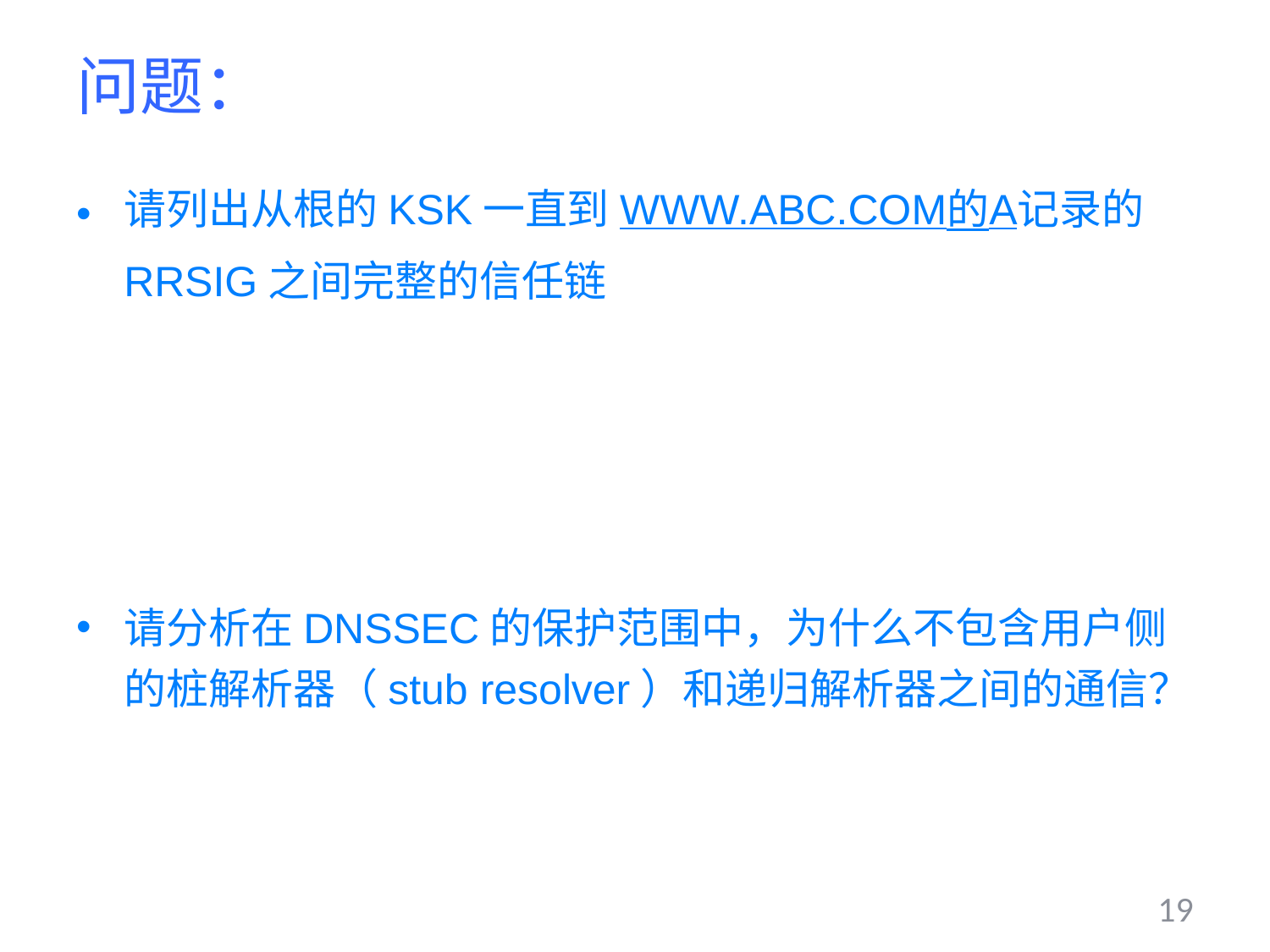

# 问题：
请列出从根的KSK一直到WWW.ABC.COM的A记录的RRSIG之间完整的信任链

请分析在DNSSEC的保护范围中，为什么不包含用户侧的桩解析器（stub resolver）和递归解析器之间的通信？

19